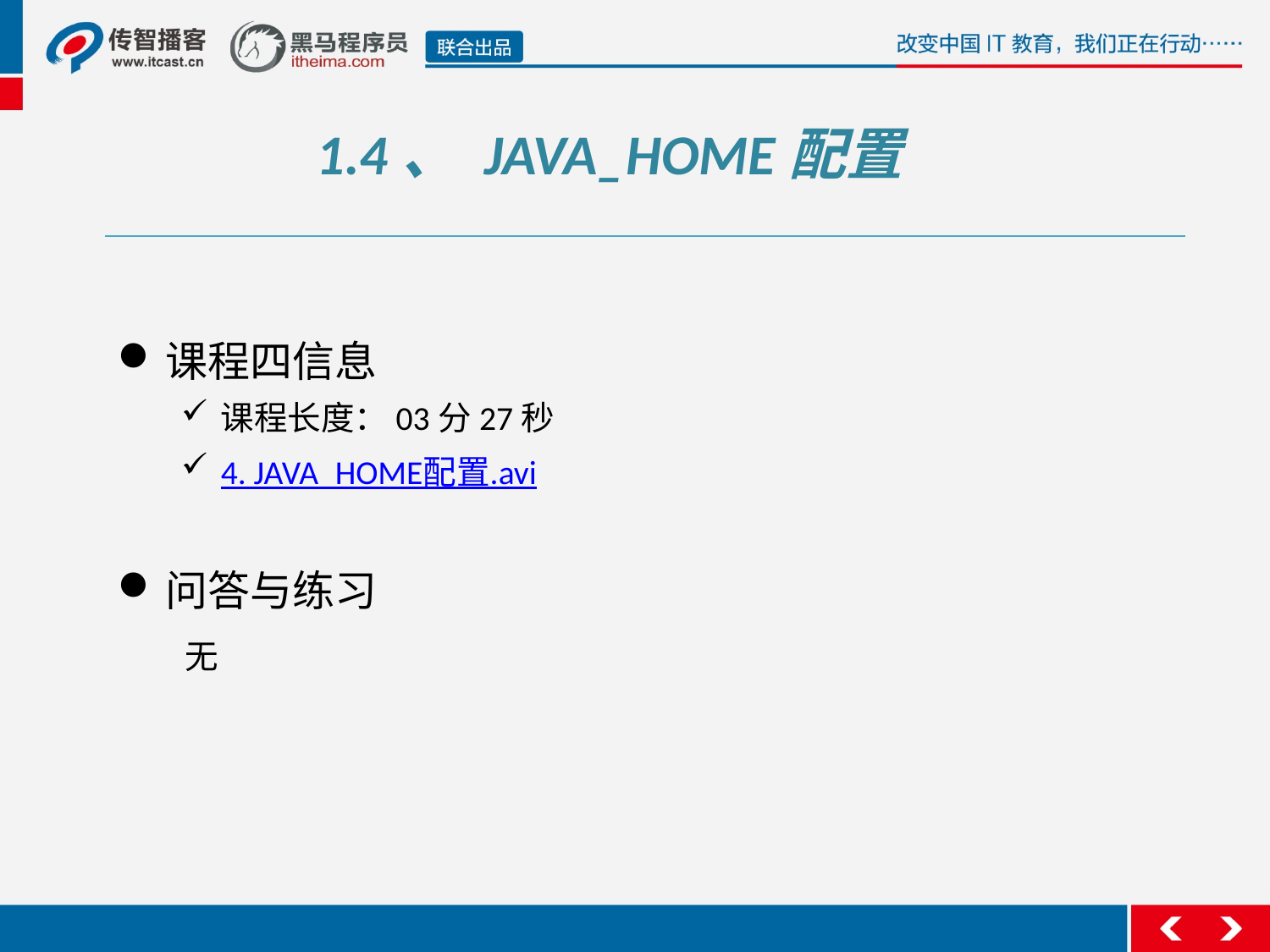

1.4、 JAVA_HOME配置

课程四信息
课程长度：03分27秒
4. JAVA_HOME配置.avi

问答与练习
      无